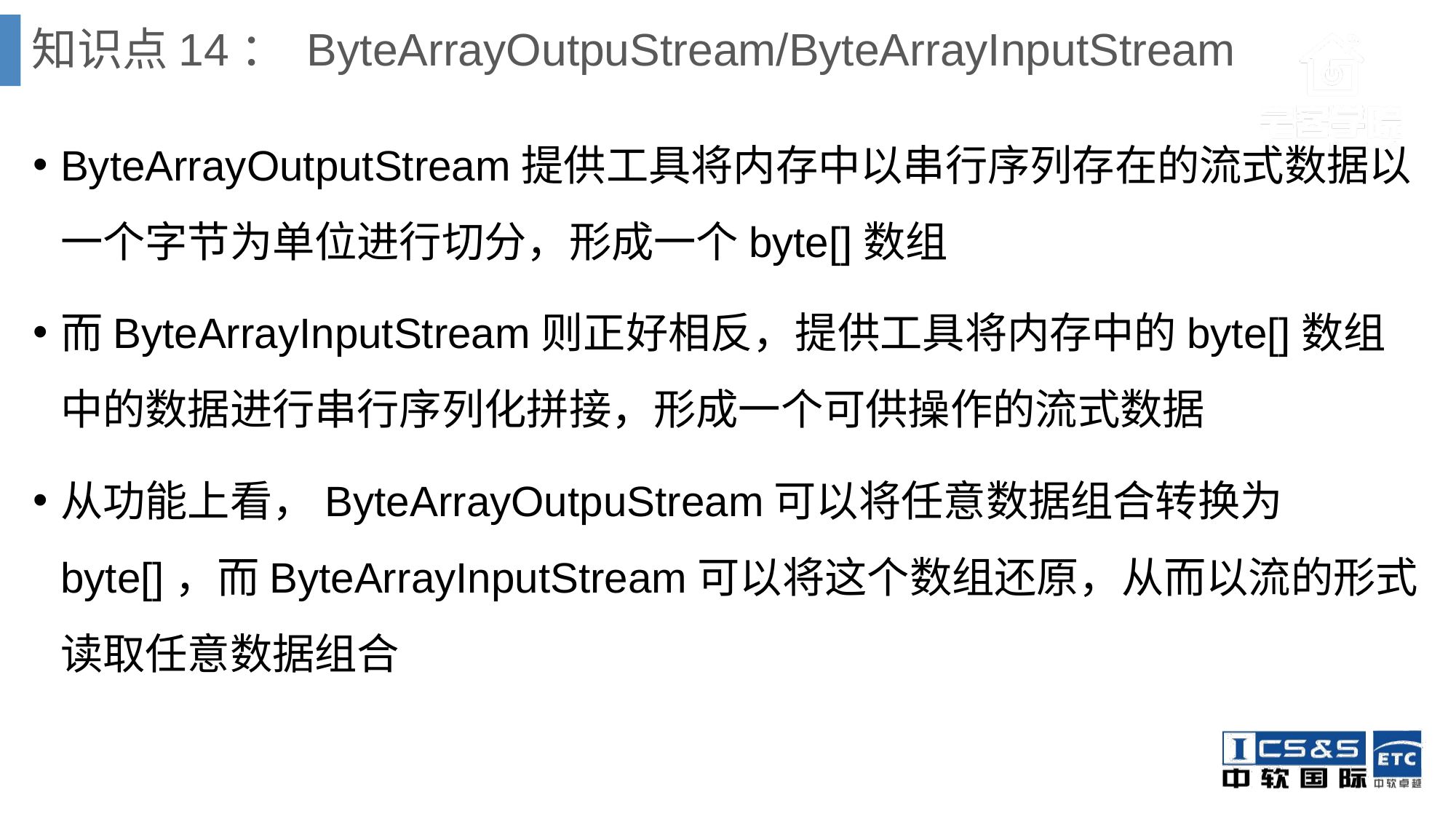

# 知识点14： ByteArrayOutpuStream/ByteArrayInputStream
ByteArrayOutputStream提供工具将内存中以串行序列存在的流式数据以一个字节为单位进行切分，形成一个byte[]数组
而ByteArrayInputStream则正好相反，提供工具将内存中的byte[]数组中的数据进行串行序列化拼接，形成一个可供操作的流式数据
从功能上看，ByteArrayOutpuStream可以将任意数据组合转换为byte[]，而ByteArrayInputStream可以将这个数组还原，从而以流的形式读取任意数据组合